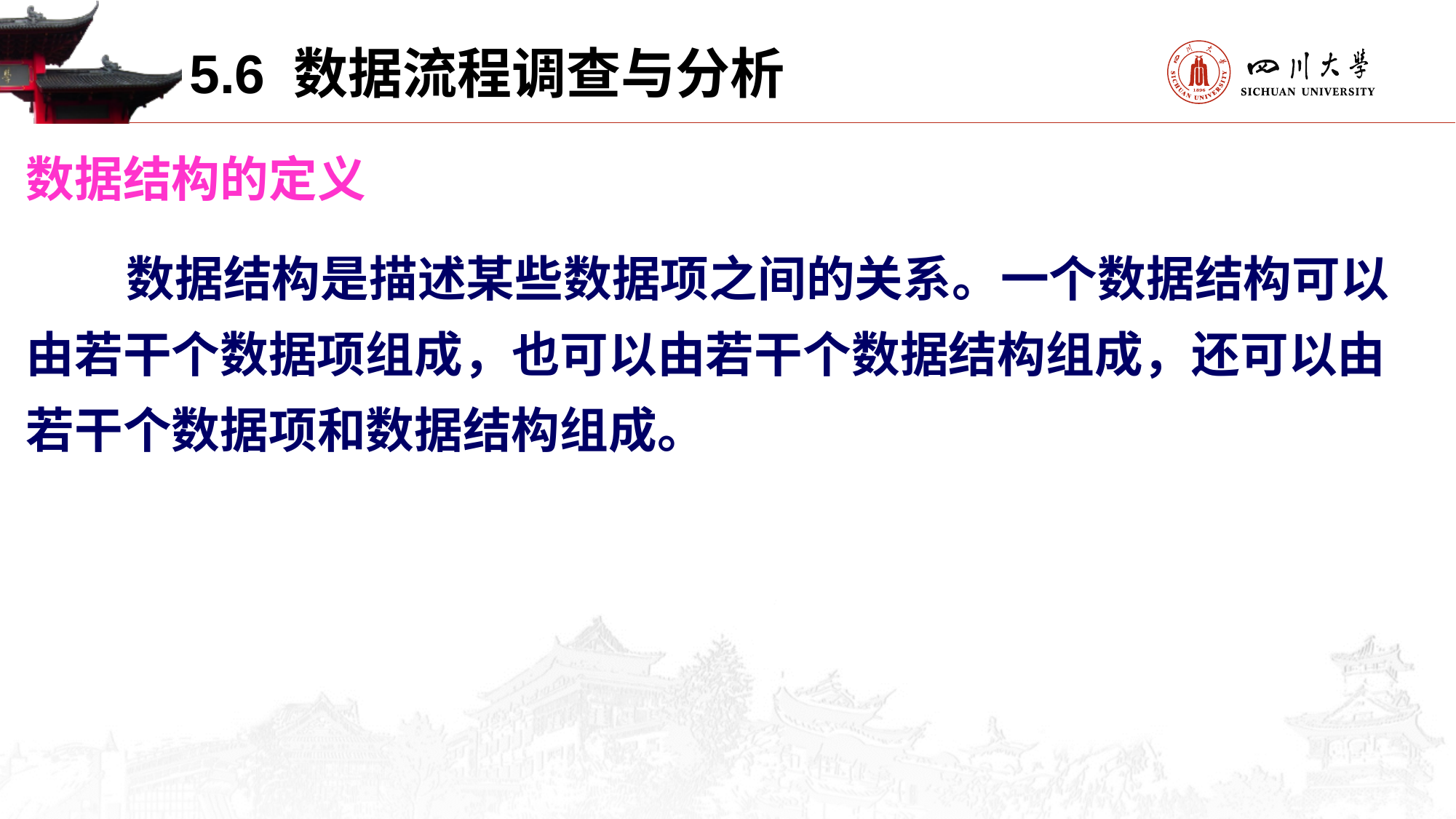

5.6 数据流程调查与分析

数据结构的定义
        数据结构是描述某些数据项之间的关系。一个数据结构可以由若干个数据项组成，也可以由若干个数据结构组成，还可以由若干个数据项和数据结构组成。